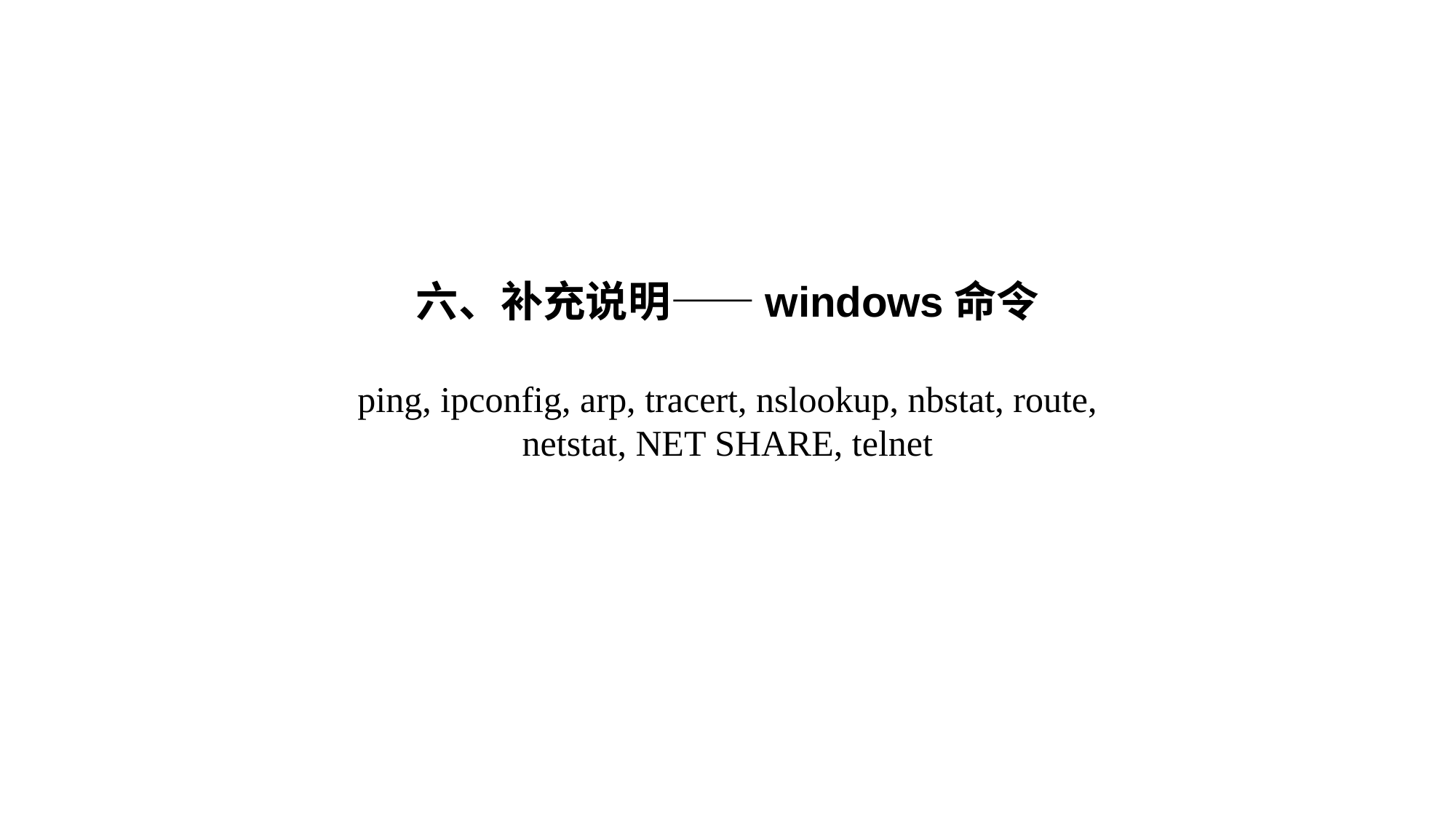

六、补充说明——windows命令
ping, ipconfig, arp, tracert, nslookup, nbstat, route, netstat, NET SHARE, telnet